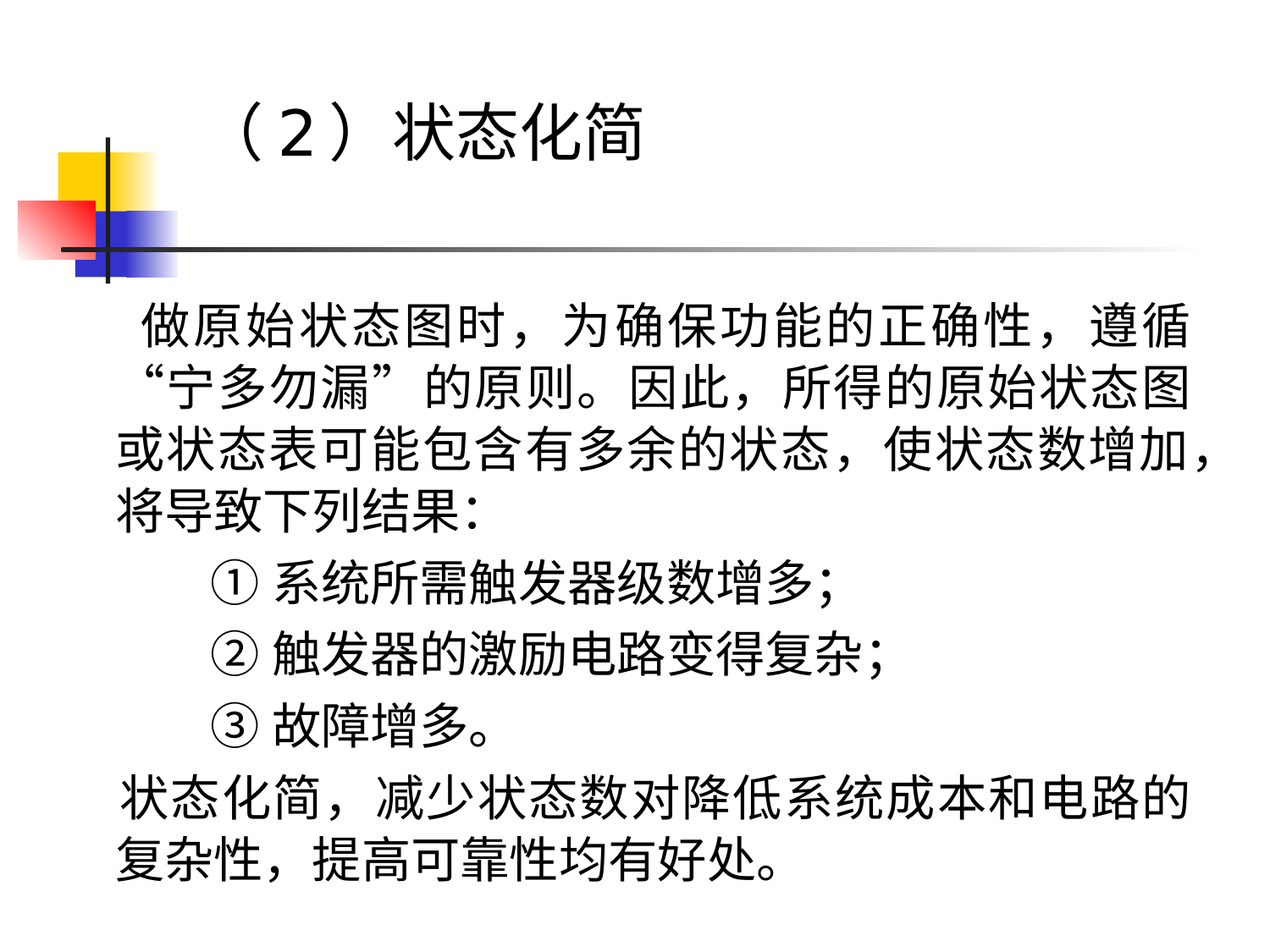

（2）状态化简
    做原始状态图时，为确保功能的正确性，遵循“宁多勿漏”的原则。因此，所得的原始状态图或状态表可能包含有多余的状态，使状态数增加，将导致下列结果：
             ①系统所需触发器级数增多；
             ②触发器的激励电路变得复杂；
             ③故障增多。
   状态化简，减少状态数对降低系统成本和电路的复杂性，提高可靠性均有好处。